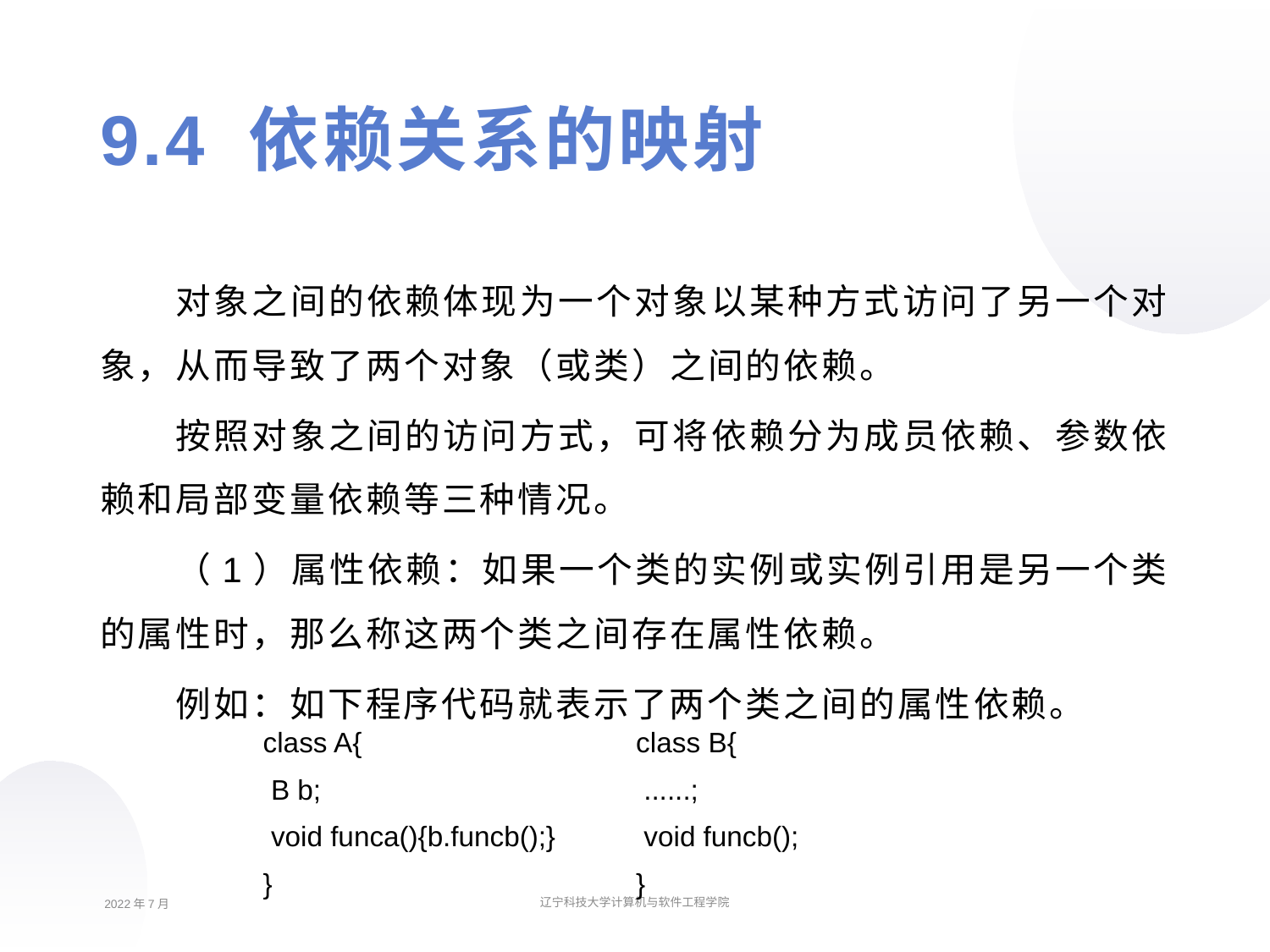

9.4 依赖关系的映射
对象之间的依赖体现为一个对象以某种方式访问了另一个对象，从而导致了两个对象（或类）之间的依赖。
按照对象之间的访问方式，可将依赖分为成员依赖、参数依赖和局部变量依赖等三种情况。
（1）属性依赖：如果一个类的实例或实例引用是另一个类的属性时，那么称这两个类之间存在属性依赖。
例如：如下程序代码就表示了两个类之间的属性依赖。

| class A{ B b; void funca(){b.funcb();} } | class B{ ......; void funcb(); } |
| --- | --- |

2022年7月
辽宁科技大学计算机与软件工程学院
62